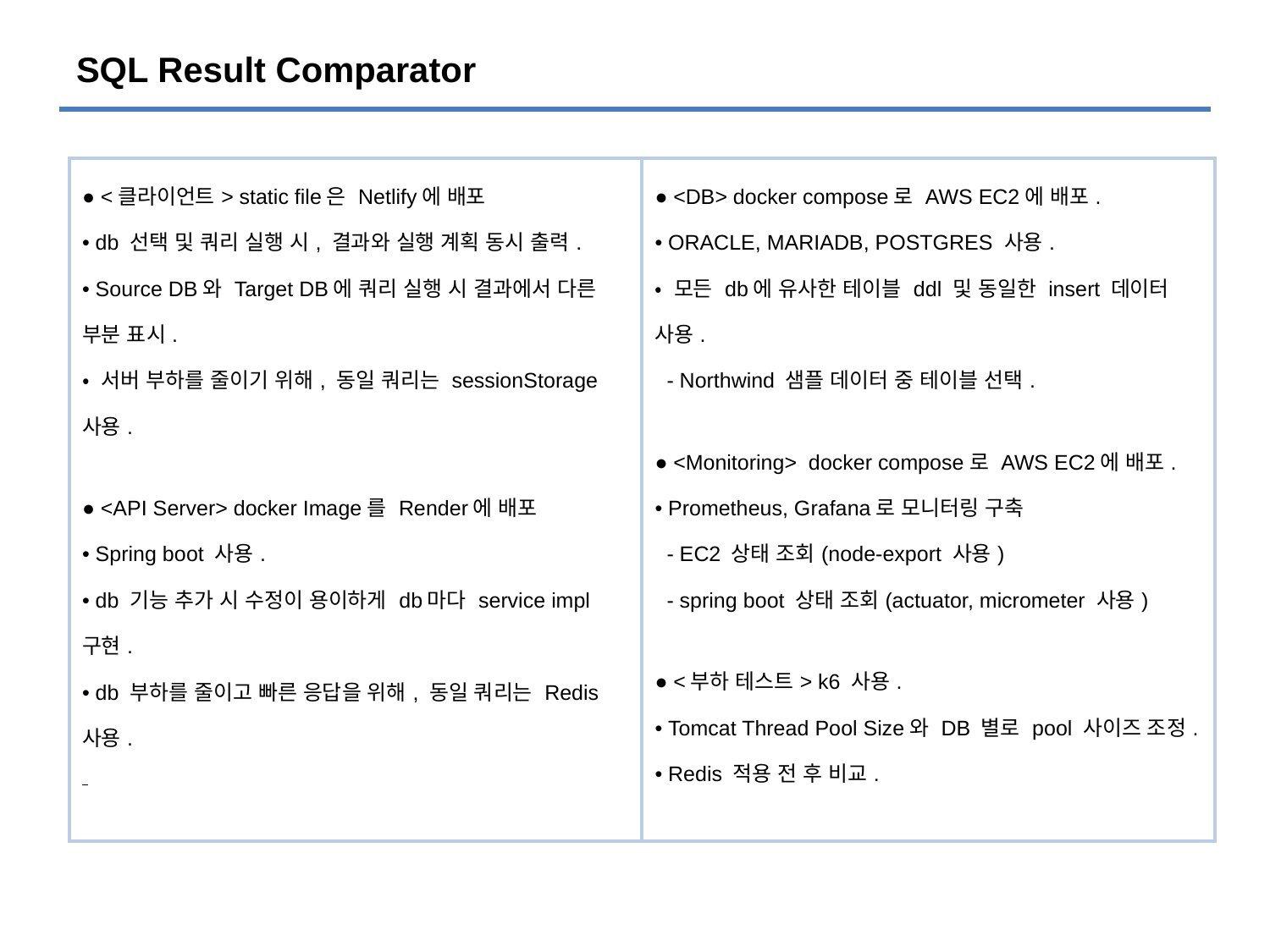

# SQL Result Comparator
| ● <클라이언트> static file은 Netlify에 배포 • db 선택 및 쿼리 실행 시, 결과와 실행 계획 동시 출력. • Source DB와 Target DB에 쿼리 실행 시 결과에서 다른 부분 표시. • 서버 부하를 줄이기 위해, 동일 쿼리는 sessionStorage 사용. ● <API Server> docker Image를 Render에 배포 • Spring boot 사용. • db 기능 추가 시 수정이 용이하게 db마다 service impl 구현. • db 부하를 줄이고 빠른 응답을 위해, 동일 쿼리는 Redis 사용. | ● <DB> docker compose로 AWS EC2에 배포. • ORACLE, MARIADB, POSTGRES 사용. • 모든 db에 유사한 테이블 ddl 및 동일한 insert 데이터 사용. - Northwind 샘플 데이터 중 테이블 선택. ● <Monitoring> docker compose로 AWS EC2에 배포. • Prometheus, Grafana로 모니터링 구축 - EC2 상태 조회(node-export 사용) - spring boot 상태 조회(actuator, micrometer 사용) ● <부하 테스트> k6 사용. • Tomcat Thread Pool Size와 DB 별로 pool 사이즈 조정. • Redis 적용 전 후 비교. |
| --- | --- |